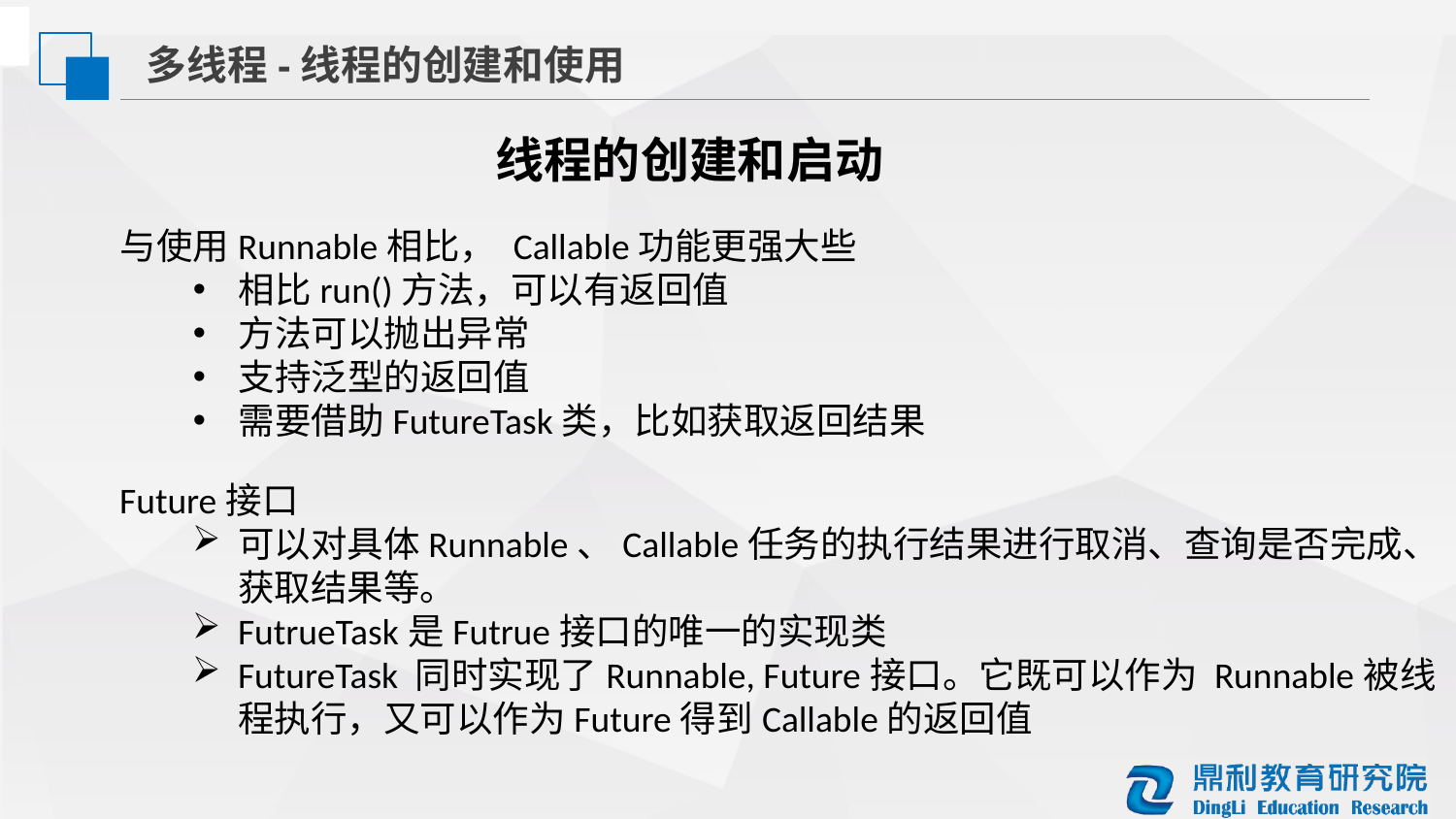

多线程-线程的创建和使用
线程的创建和启动

与使用Runnable相比， Callable功能更强大些
相比run()方法，可以有返回值
方法可以抛出异常
支持泛型的返回值
需要借助FutureTask类，比如获取返回结果
Future接口
可以对具体Runnable、Callable任务的执行结果进行取消、查询是否完成、获取结果等。
FutrueTask是Futrue接口的唯一的实现类
FutureTask 同时实现了Runnable, Future接口。它既可以作为 Runnable被线程执行，又可以作为Future得到Callable的返回值